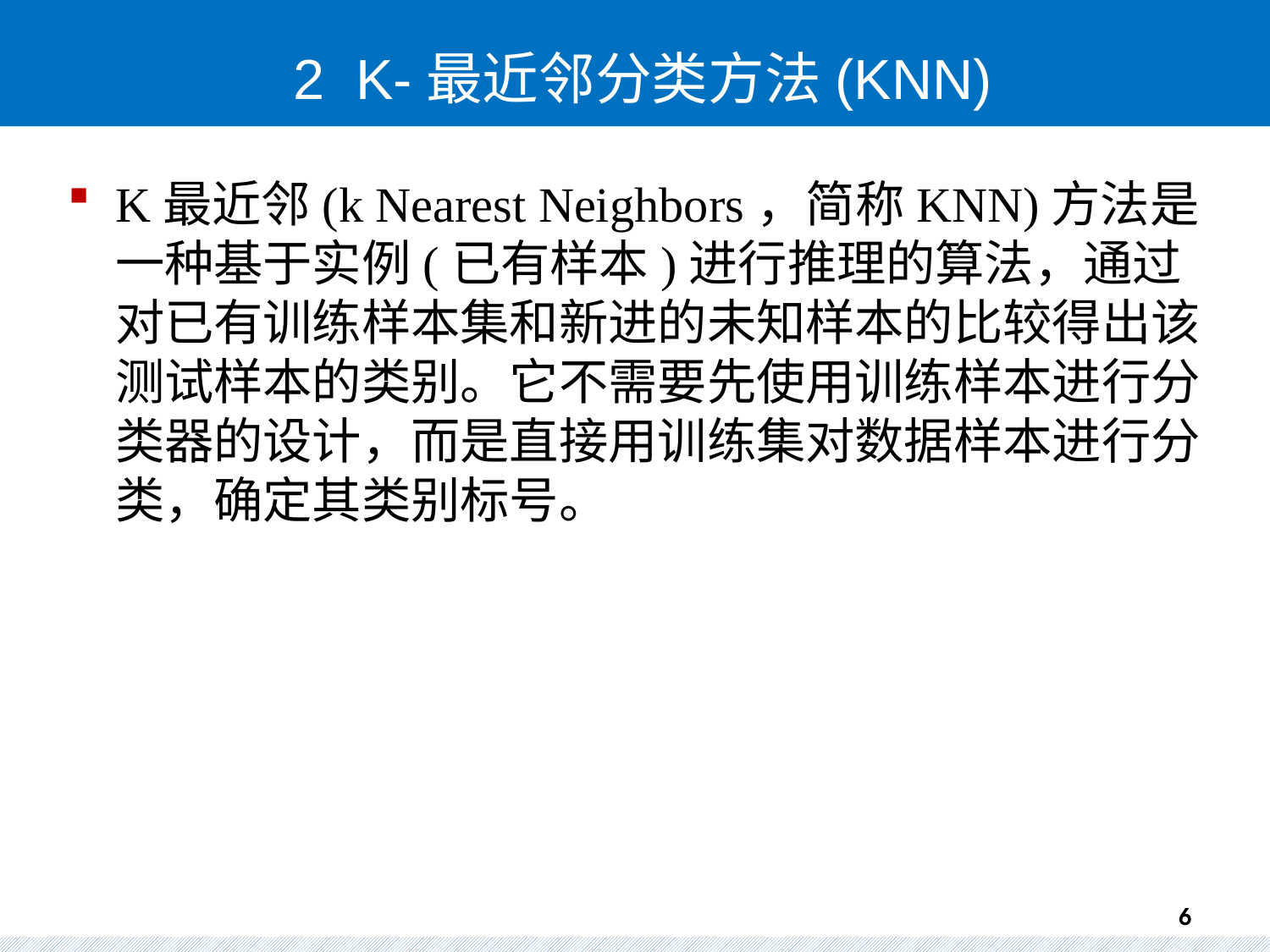

# 2  K-最近邻分类方法(KNN)
K最近邻(k Nearest Neighbors，简称KNN)方法是一种基于实例(已有样本)进行推理的算法，通过对已有训练样本集和新进的未知样本的比较得出该测试样本的类别。它不需要先使用训练样本进行分类器的设计，而是直接用训练集对数据样本进行分类，确定其类别标号。